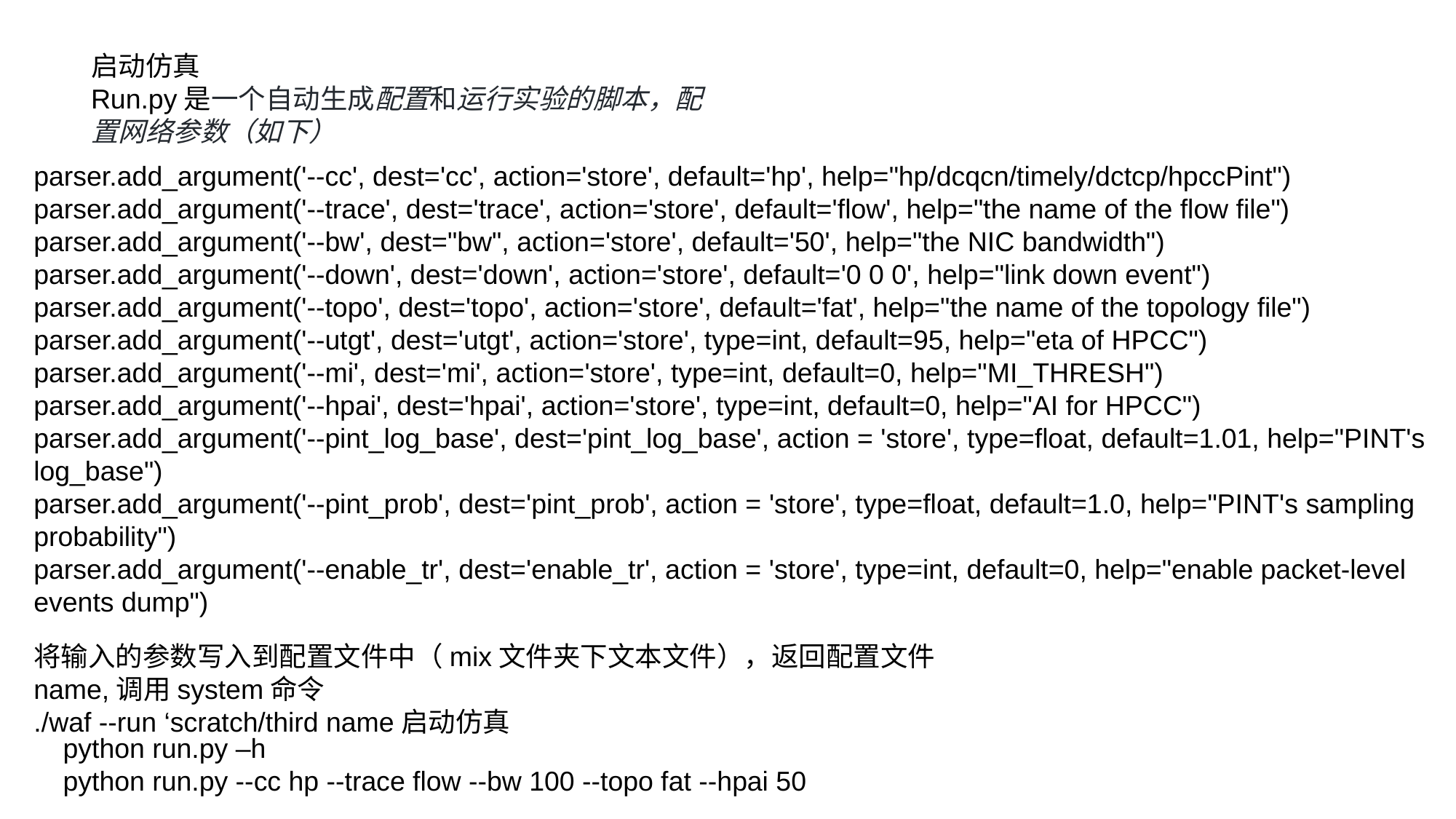

启动仿真
Run.py是一个自动生成配置和运行实验的脚本，配置网络参数（如下）
parser.add_argument('--cc', dest='cc', action='store', default='hp', help="hp/dcqcn/timely/dctcp/hpccPint")
parser.add_argument('--trace', dest='trace', action='store', default='flow', help="the name of the flow file")
parser.add_argument('--bw', dest="bw", action='store', default='50', help="the NIC bandwidth")
parser.add_argument('--down', dest='down', action='store', default='0 0 0', help="link down event")
parser.add_argument('--topo', dest='topo', action='store', default='fat', help="the name of the topology file")
parser.add_argument('--utgt', dest='utgt', action='store', type=int, default=95, help="eta of HPCC")
parser.add_argument('--mi', dest='mi', action='store', type=int, default=0, help="MI_THRESH")
parser.add_argument('--hpai', dest='hpai', action='store', type=int, default=0, help="AI for HPCC")
parser.add_argument('--pint_log_base', dest='pint_log_base', action = 'store', type=float, default=1.01, help="PINT's log_base")
parser.add_argument('--pint_prob', dest='pint_prob', action = 'store', type=float, default=1.0, help="PINT's sampling probability")
parser.add_argument('--enable_tr', dest='enable_tr', action = 'store', type=int, default=0, help="enable packet-level events dump")
将输入的参数写入到配置文件中（mix文件夹下文本文件），返回配置文件name,调用system命令
./waf --run ‘scratch/third name启动仿真
python run.py –h
python run.py --cc hp --trace flow --bw 100 --topo fat --hpai 50